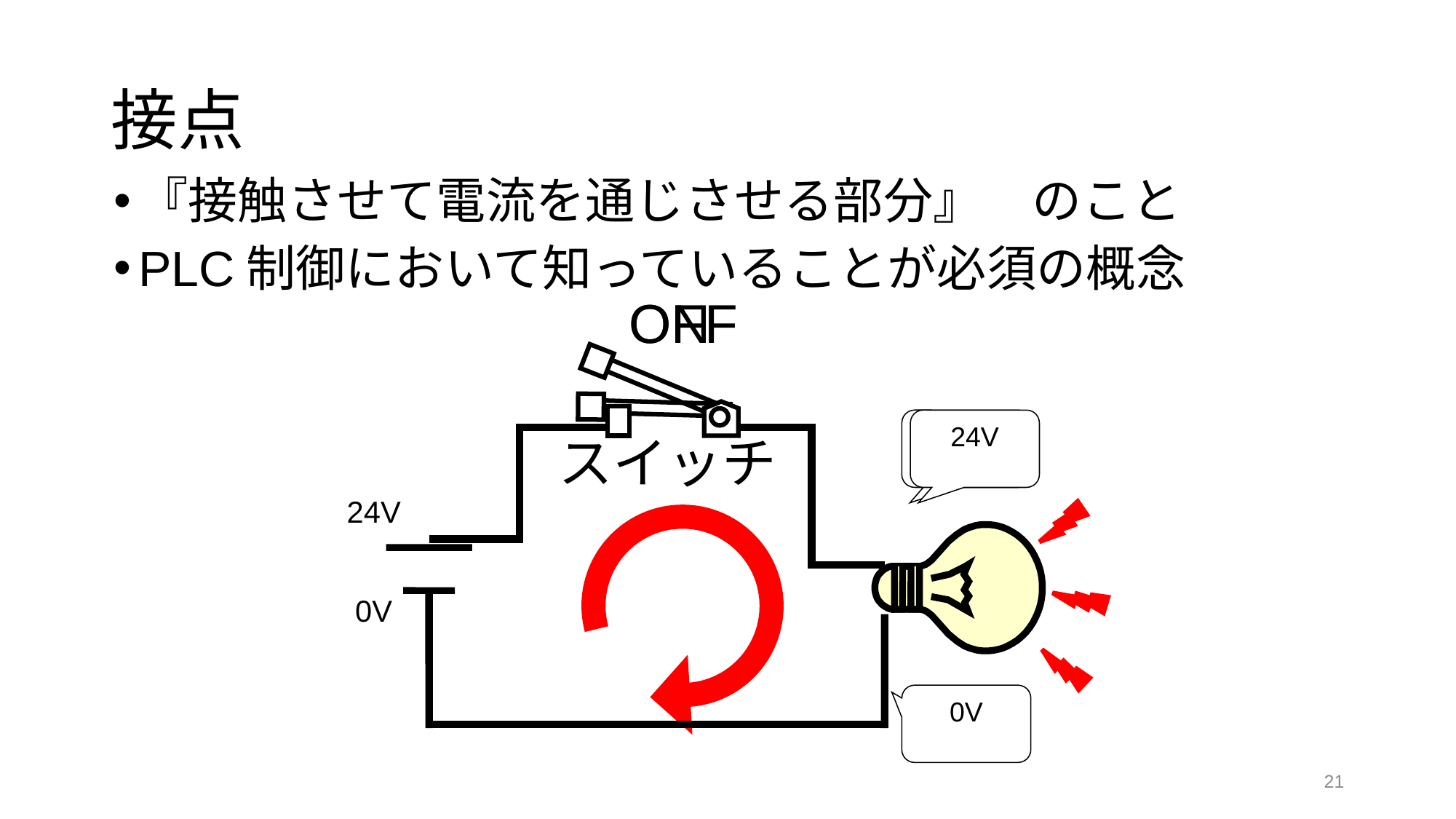

# 接点
『接触させて電流を通じさせる部分』　のこと
PLC制御において知っていることが必須の概念

ON
OFF

0V
24V
スイッチ
24V

0V

0V
21